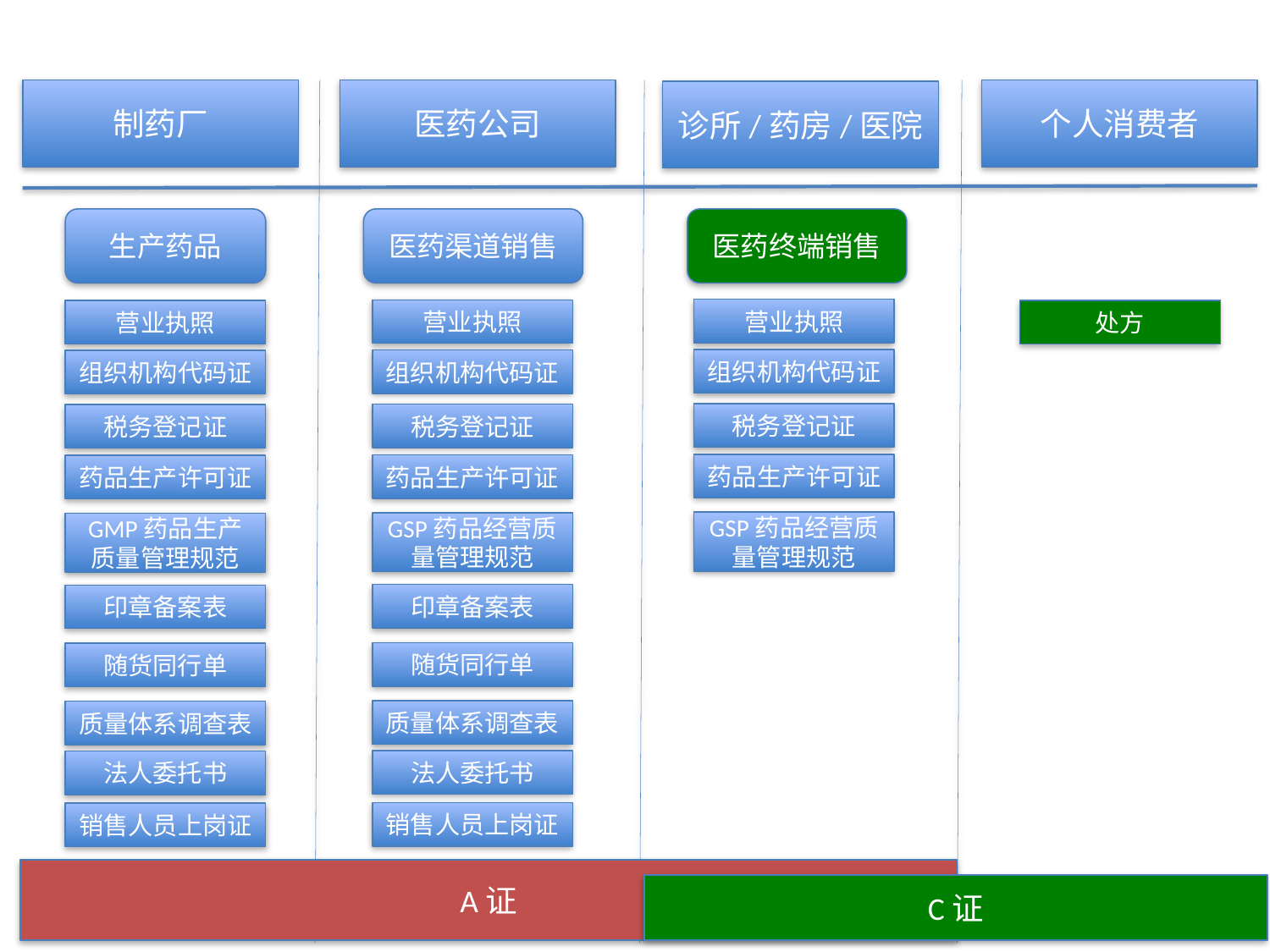

制药厂
医药公司
个人消费者
诊所/药房/医院
生产药品
医药渠道销售
医药终端销售
营业执照
营业执照
营业执照
处方
组织机构代码证
组织机构代码证
组织机构代码证
税务登记证
税务登记证
税务登记证
药品生产许可证
药品生产许可证
药品生产许可证
GSP药品经营质量管理规范
GSP药品经营质量管理规范
GMP药品生产质量管理规范
印章备案表
印章备案表
随货同行单
随货同行单
质量体系调查表
质量体系调查表
法人委托书
法人委托书
销售人员上岗证
销售人员上岗证
A证
C证